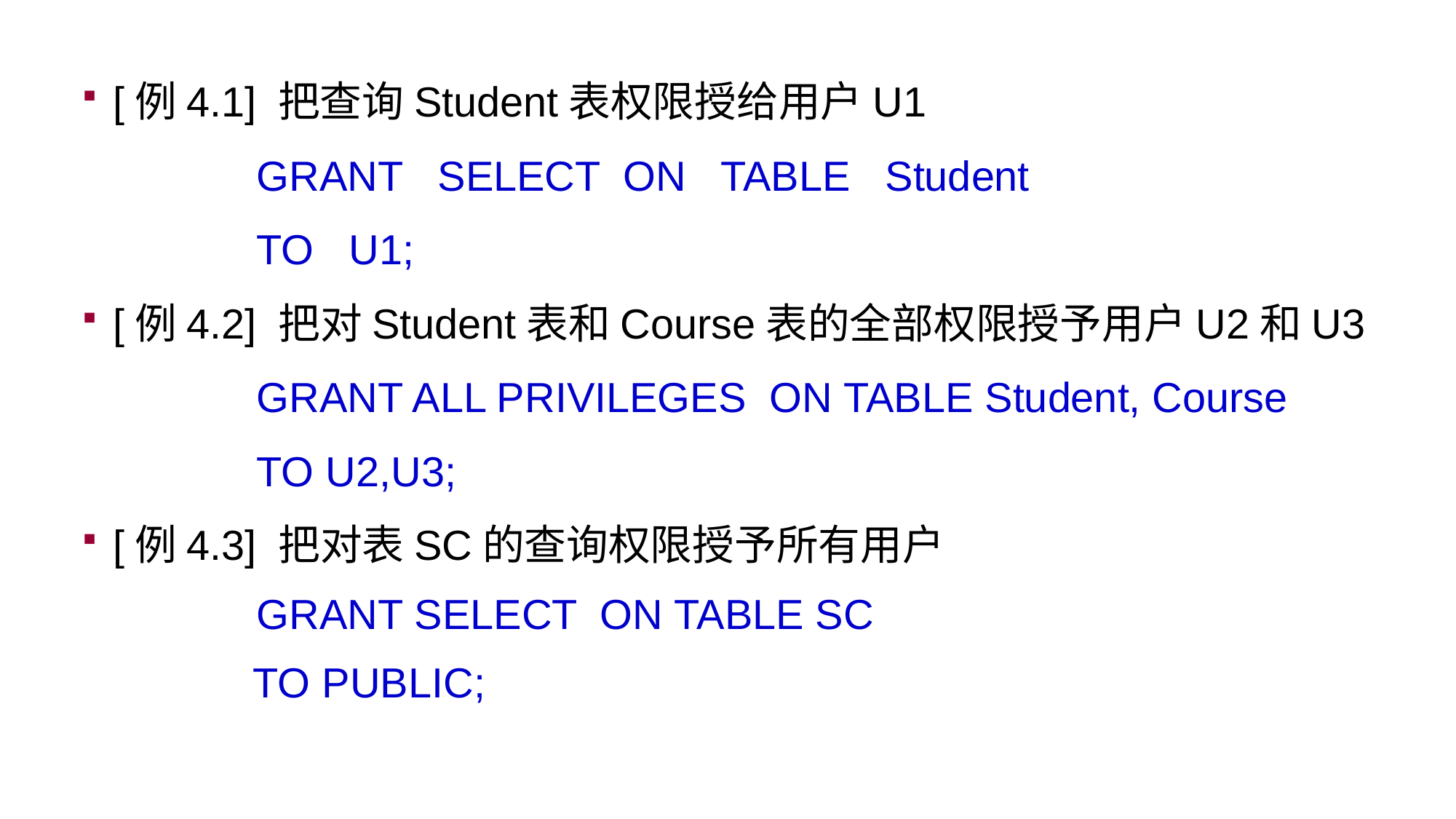

[例4.1] 把查询Student表权限授给用户U1
               GRANT   SELECT  ON   TABLE   Student
               TO   U1;
[例4.2] 把对Student表和Course表的全部权限授予用户U2和U3
               GRANT ALL PRIVILEGES  ON TABLE Student, Course
               TO U2,U3;
[例4.3] 把对表SC的查询权限授予所有用户
               GRANT SELECT  ON TABLE SC
	            TO PUBLIC;
30